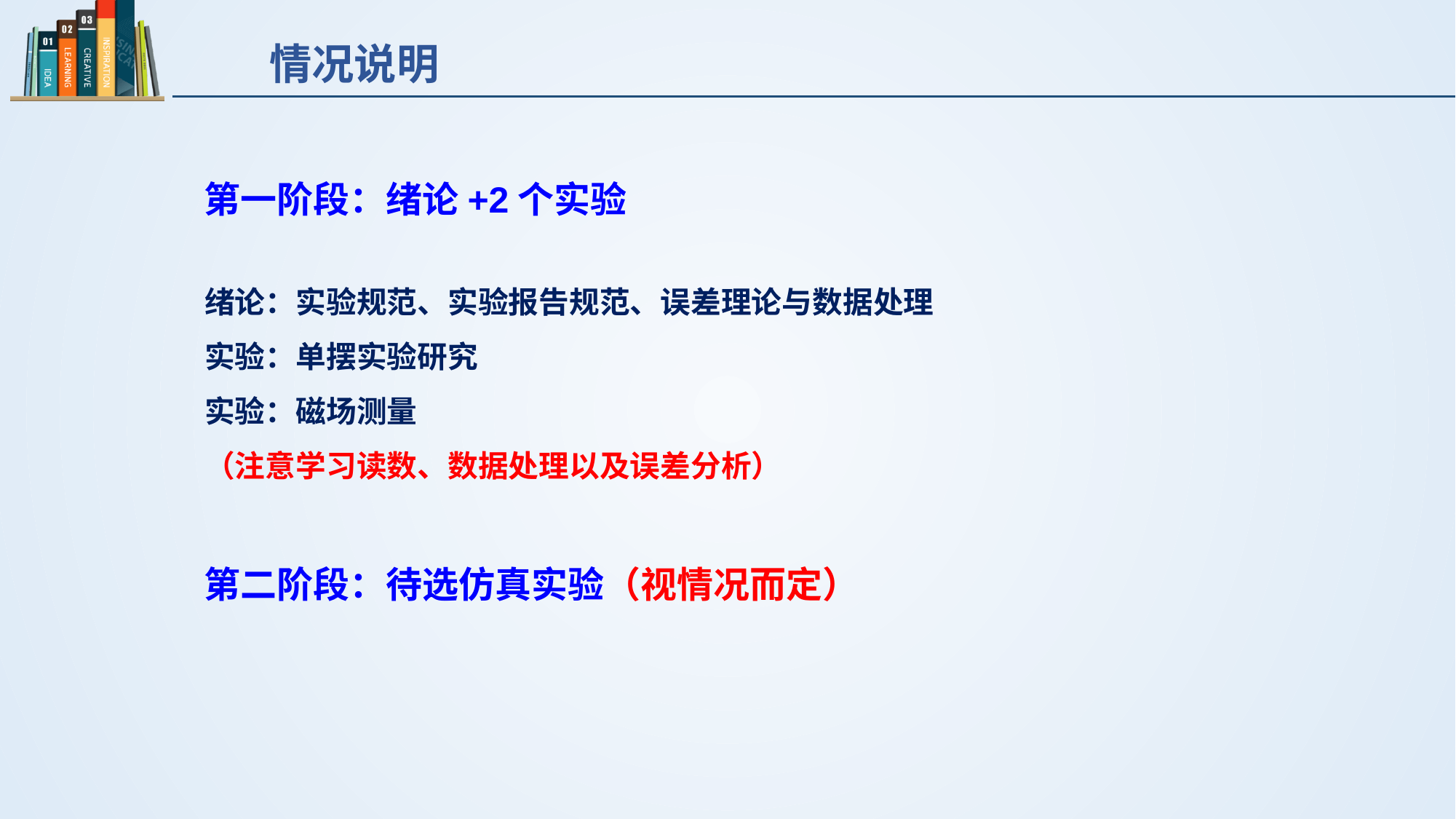

情况说明
第一阶段：绪论+2个实验
绪论：实验规范、实验报告规范、误差理论与数据处理
实验：单摆实验研究
实验：磁场测量
（注意学习读数、数据处理以及误差分析）
第二阶段：待选仿真实验（视情况而定）